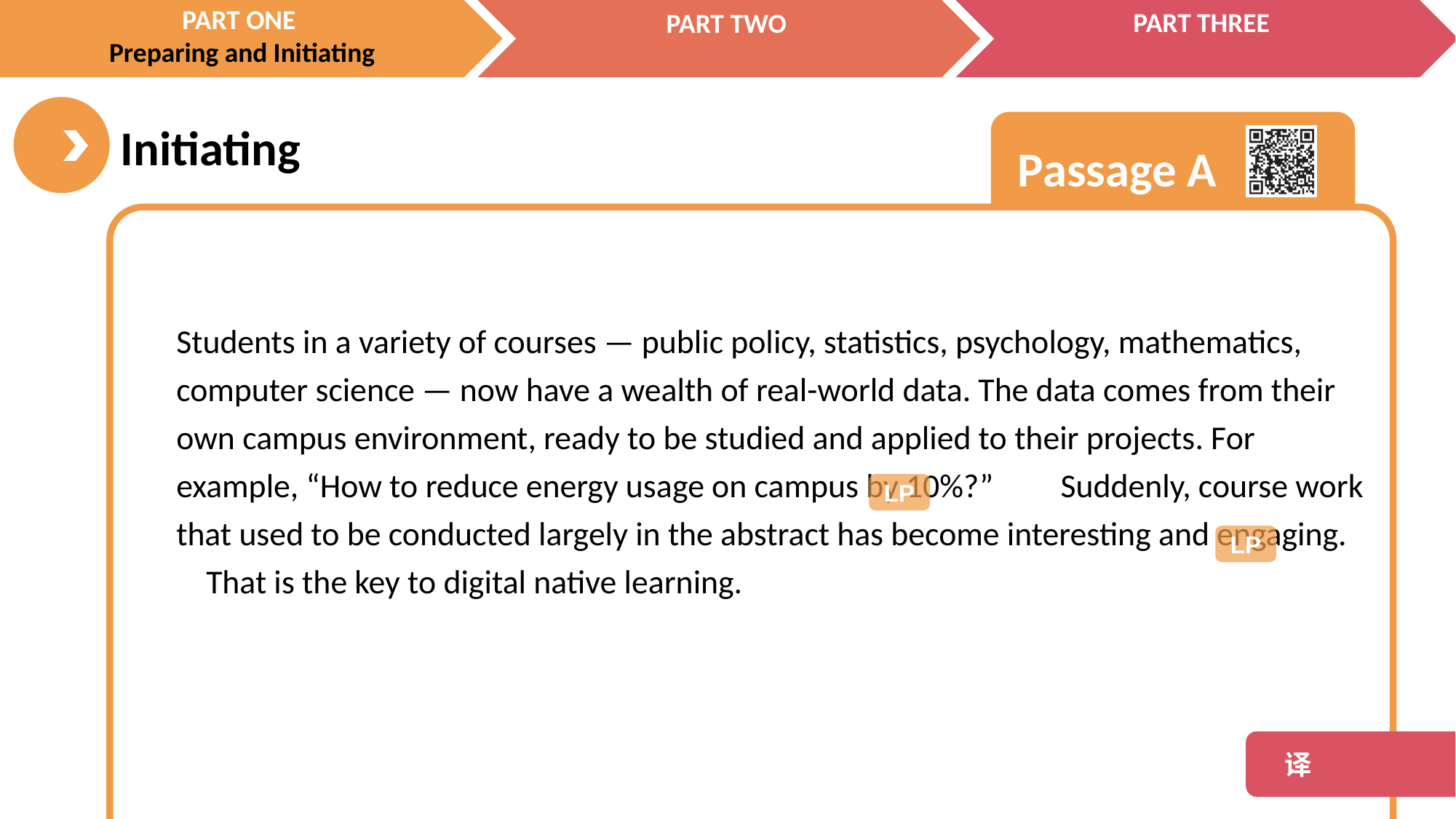

Students in a variety of courses — public policy, statistics, psychology, mathematics, computer science — now have a wealth of real-world data. The data comes from their own campus environment, ready to be studied and applied to their projects. For example, “How to reduce energy usage on campus by 10%?”         Suddenly, course work that used to be conducted largely in the abstract has become interesting and engaging.         That is the key to digital native learning.

LP
LP
   译